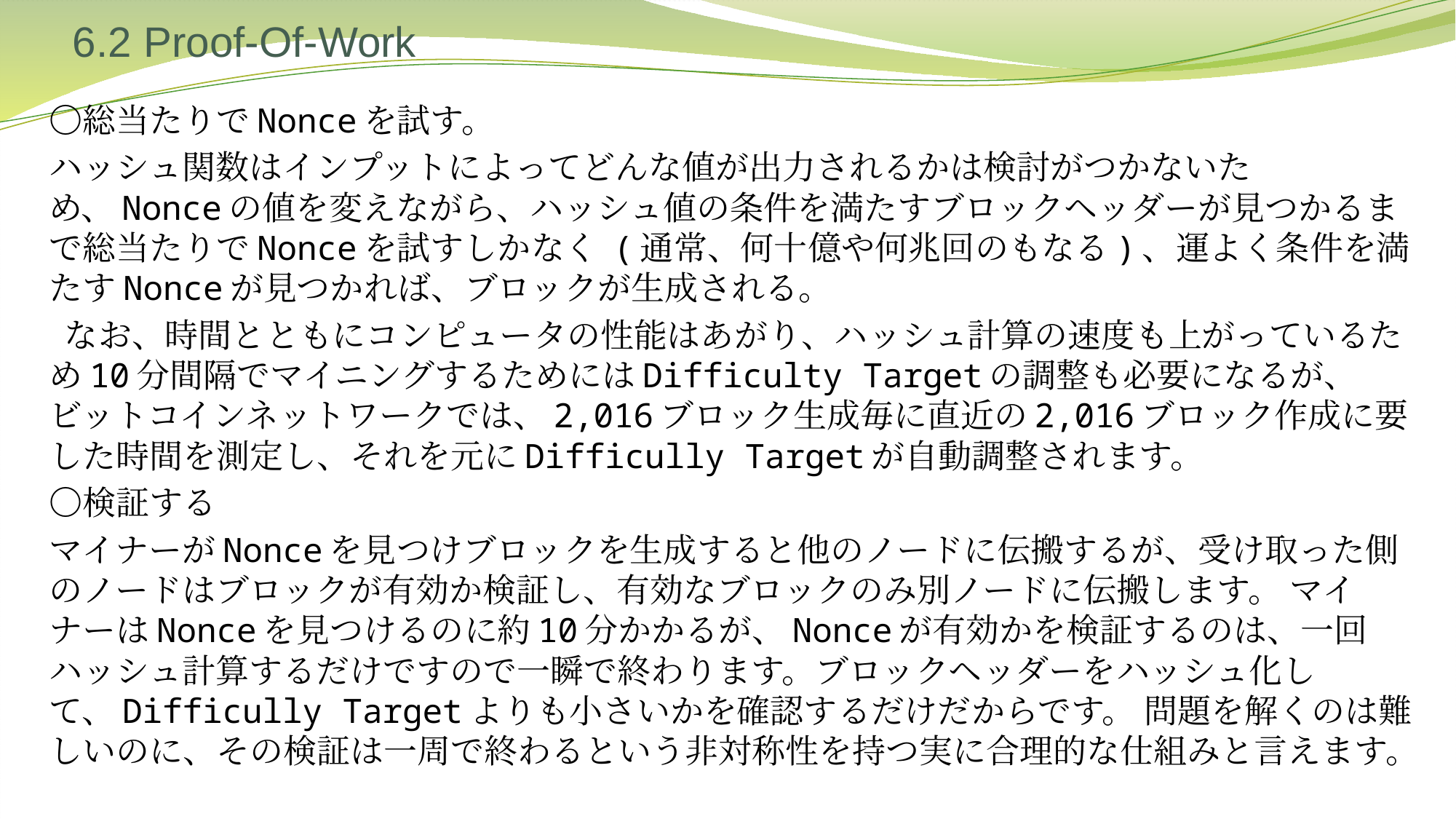

# 6.2 Proof-Of-Work
〇総当たりでNonceを試す。
ハッシュ関数はインプットによってどんな値が出力されるかは検討がつかないため、Nonceの値を変えながら、ハッシュ値の条件を満たすブロックヘッダーが見つかるまで総当たりでNonceを試すしかなく (通常、何十億や何兆回のもなる)、運よく条件を満たすNonceが見つかれば、ブロックが生成される。
 なお、時間とともにコンピュータの性能はあがり、ハッシュ計算の速度も上がっているため10分間隔でマイニングするためにはDifficulty Targetの調整も必要になるが、ビットコインネットワークでは、2,016ブロック生成毎に直近の2,016ブロック作成に要した時間を測定し、それを元にDifficully Targetが自動調整されます。
〇検証する
マイナーがNonceを見つけブロックを生成すると他のノードに伝搬するが、受け取った側のノードはブロックが有効か検証し、有効なブロックのみ別ノードに伝搬します。 マイナーはNonceを見つけるのに約10分かかるが、Nonceが有効かを検証するのは、一回ハッシュ計算するだけですので一瞬で終わります。ブロックヘッダーをハッシュ化して、Difficully Targetよりも小さいかを確認するだけだからです。 問題を解くのは難しいのに、その検証は一周で終わるという非対称性を持つ実に合理的な仕組みと言えます。